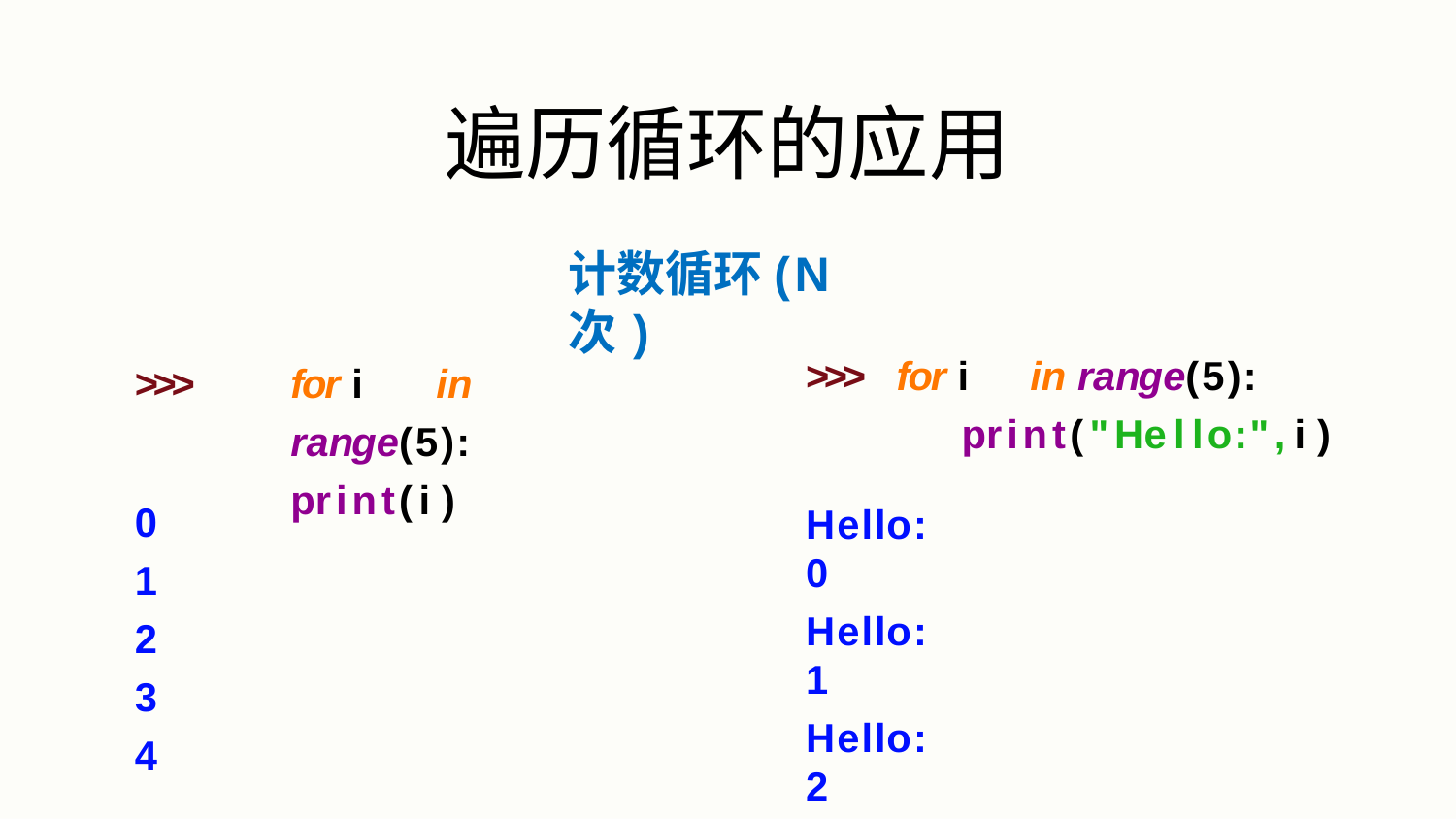

# 遍历循环的应用
计数循环(N次)

>>>	for i	in range(5): print(i)
>>>	for i	in range(5):
print("Hello:",i)
0
1
2
3
4
Hello:	0
Hello:	1
Hello:	2
Hello:	3
Hello:	4